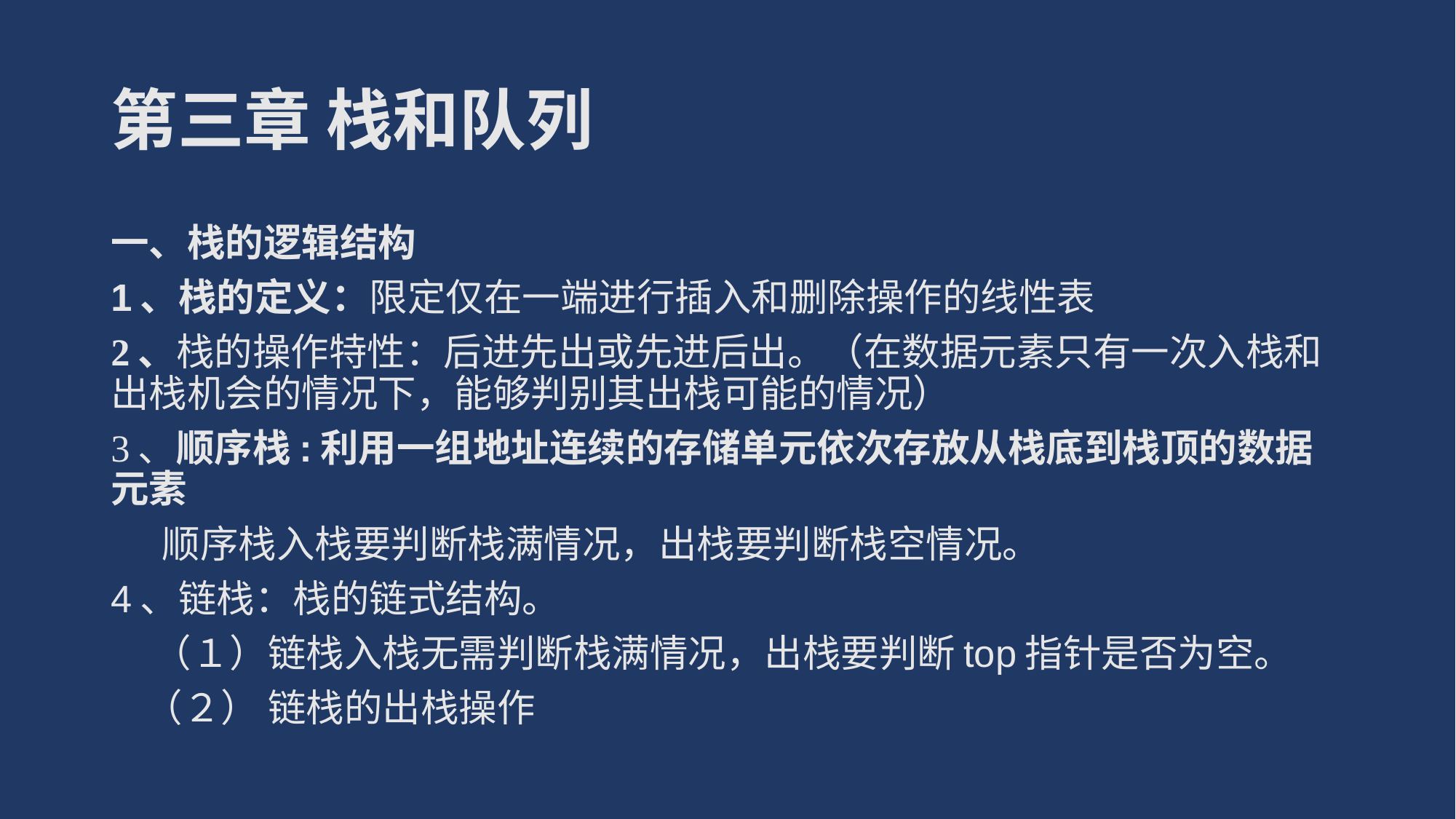

# 第三章 栈和队列
一、栈的逻辑结构
1、栈的定义：限定仅在一端进行插入和删除操作的线性表
2、栈的操作特性：后进先出或先进后出。（在数据元素只有一次入栈和出栈机会的情况下，能够判别其出栈可能的情况）
3、顺序栈:利用一组地址连续的存储单元依次存放从栈底到栈顶的数据元素
     顺序栈入栈要判断栈满情况，出栈要判断栈空情况。
4、链栈：栈的链式结构。
    （１）链栈入栈无需判断栈满情况，出栈要判断top指针是否为空。
   （２） 链栈的出栈操作